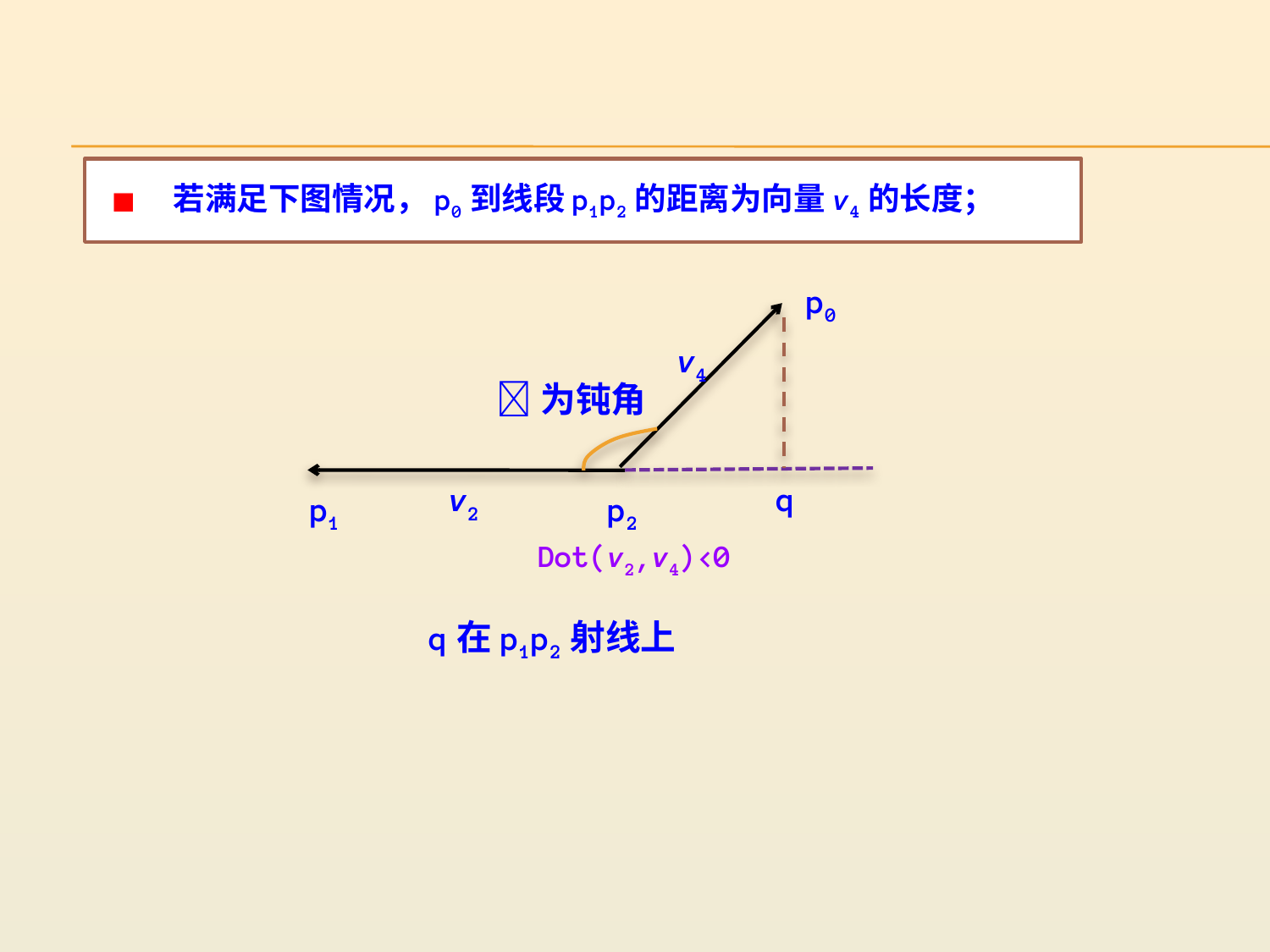

若满足下图情况，p0到线段p1p2的距离为向量v4的长度；
p0
v4
 θ为钝角

v2
q
p1
p2
Dot(v2,v4)<0
q在p1p2射线上